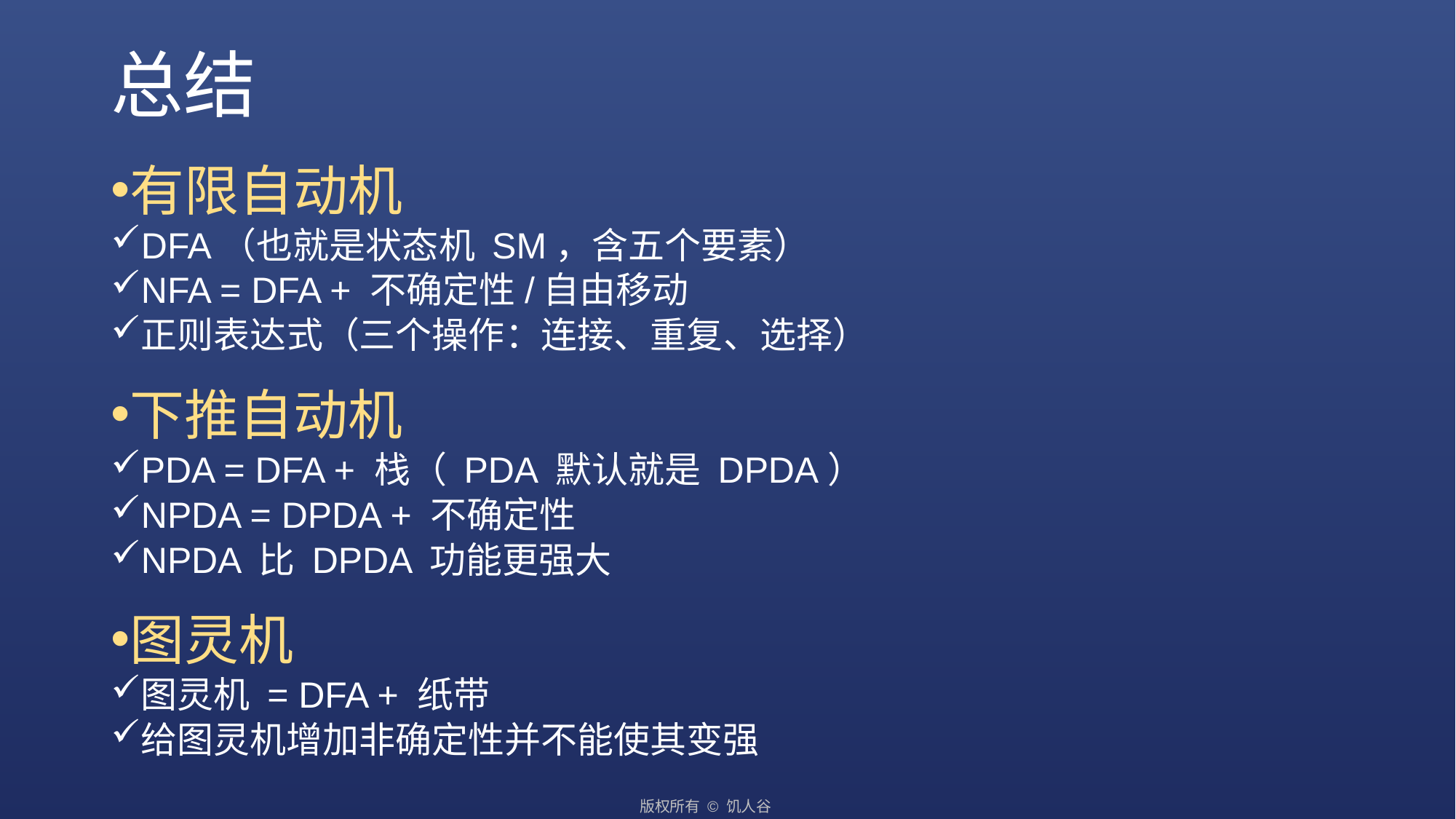

# 总结
有限自动机
DFA（也就是状态机 SM，含五个要素）
NFA = DFA + 不确定性/自由移动
正则表达式（三个操作：连接、重复、选择）
下推自动机
PDA = DFA + 栈（ PDA 默认就是 DPDA）
NPDA = DPDA + 不确定性
NPDA 比 DPDA 功能更强大
图灵机
图灵机 = DFA + 纸带
给图灵机增加非确定性并不能使其变强